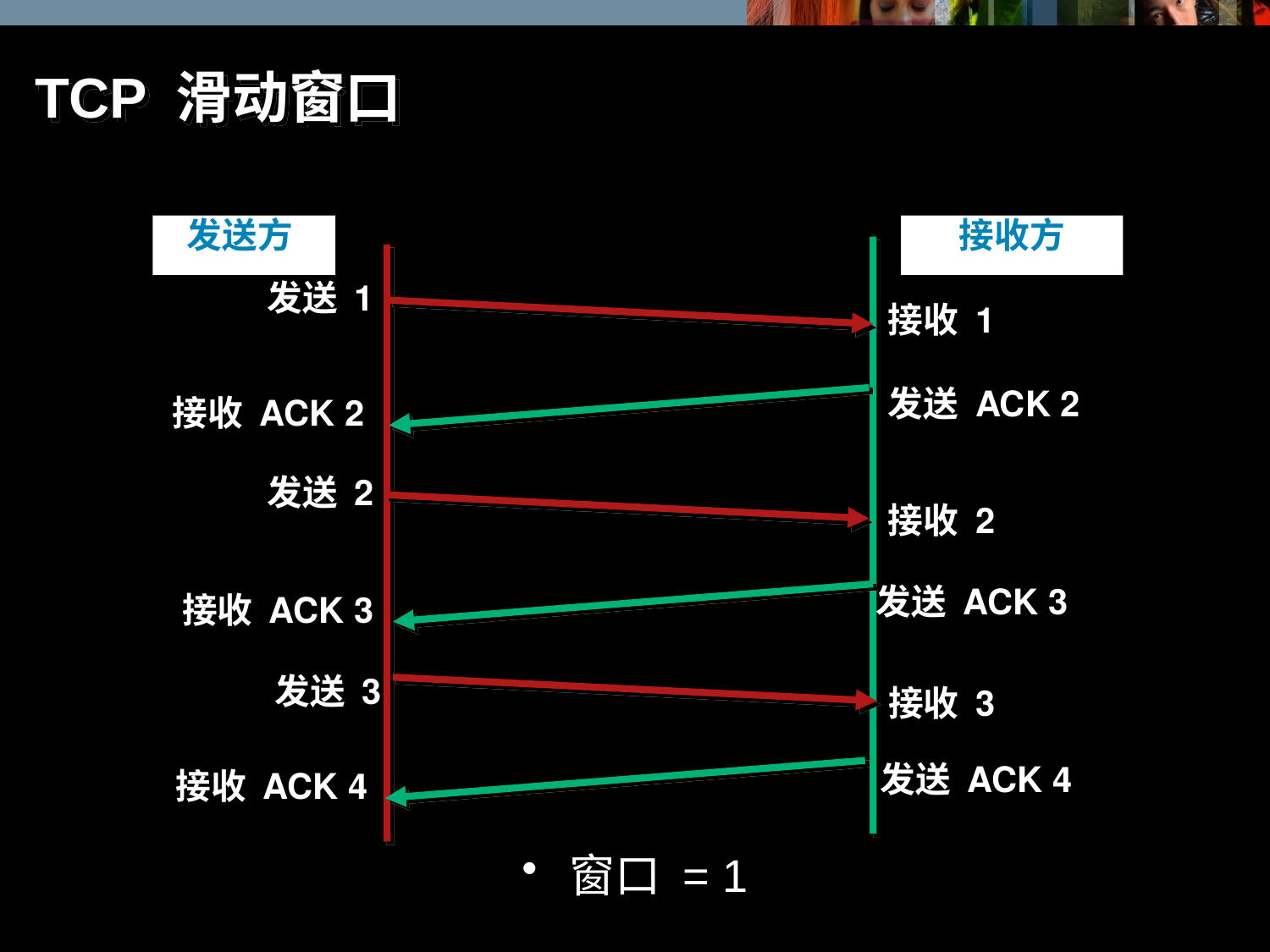

# TCP 滑动窗口
发送方
接收方

发送 1
接收 1

发送 ACK 2
接收 ACK 2

发送 2

接收 2
发送 ACK 3
接收 ACK 3

发送 3

接收 3
发送 ACK 4
接收 ACK 4

窗口 = 1